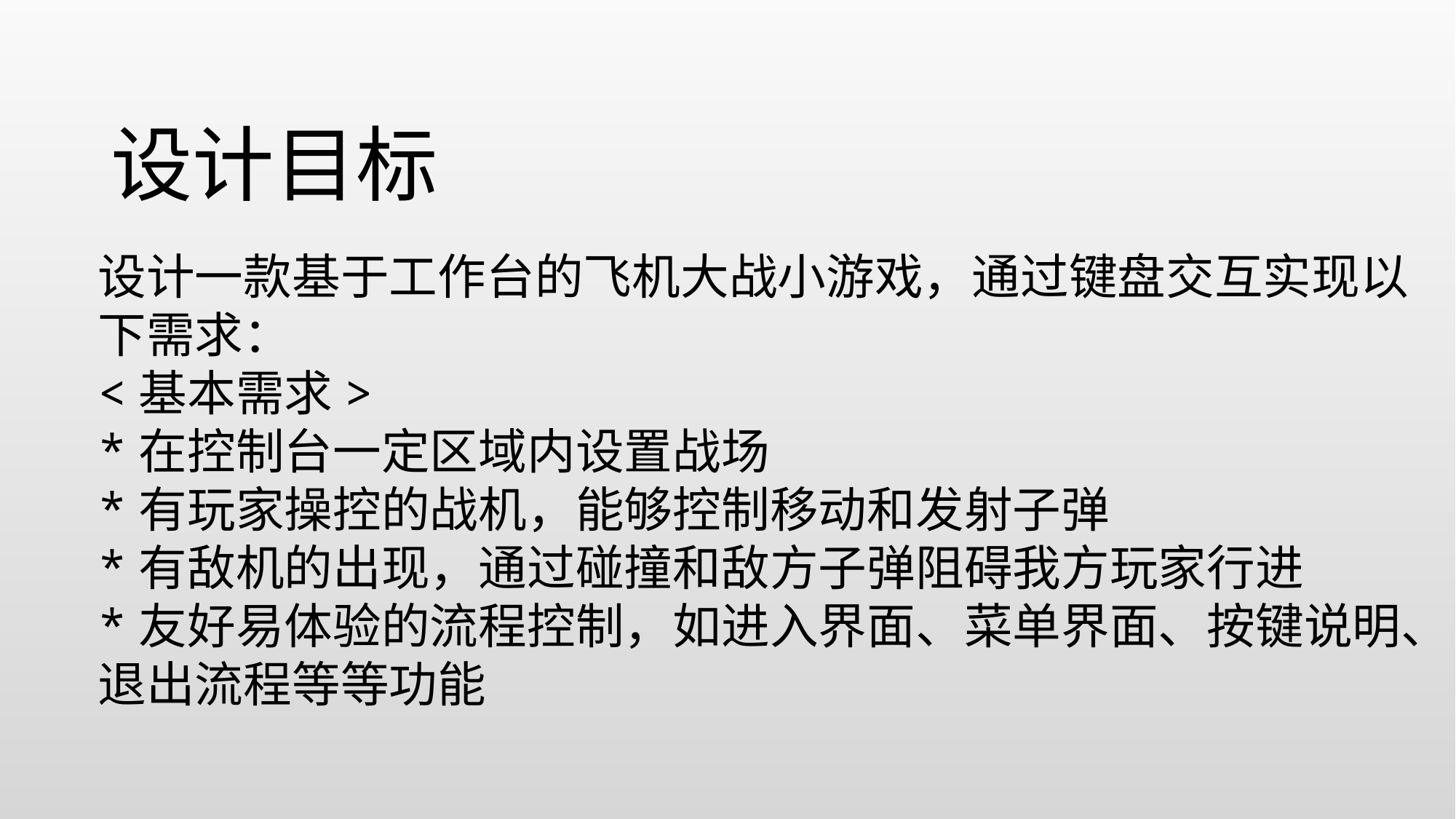

# 设计目标
设计一款基于工作台的飞机大战小游戏，通过键盘交互实现以下需求：
<基本需求>
*在控制台一定区域内设置战场
*有玩家操控的战机，能够控制移动和发射子弹
*有敌机的出现，通过碰撞和敌方子弹阻碍我方玩家行进
*友好易体验的流程控制，如进入界面、菜单界面、按键说明、退出流程等等功能